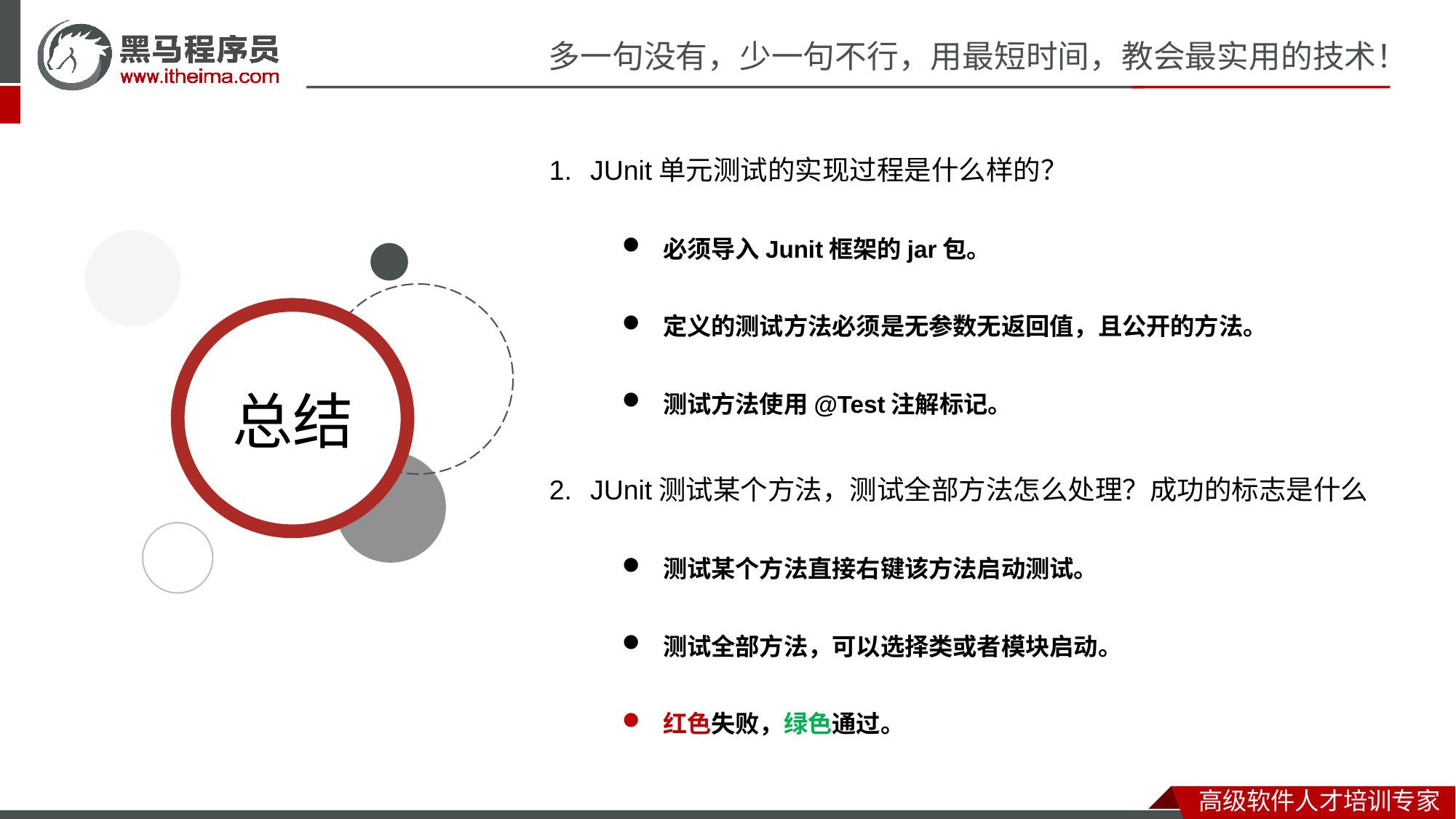

JUnit单元测试的实现过程是什么样的？
必须导入Junit框架的jar包。
定义的测试方法必须是无参数无返回值，且公开的方法。
测试方法使用@Test注解标记。
JUnit测试某个方法，测试全部方法怎么处理？成功的标志是什么
测试某个方法直接右键该方法启动测试。
测试全部方法，可以选择类或者模块启动。
红色失败，绿色通过。